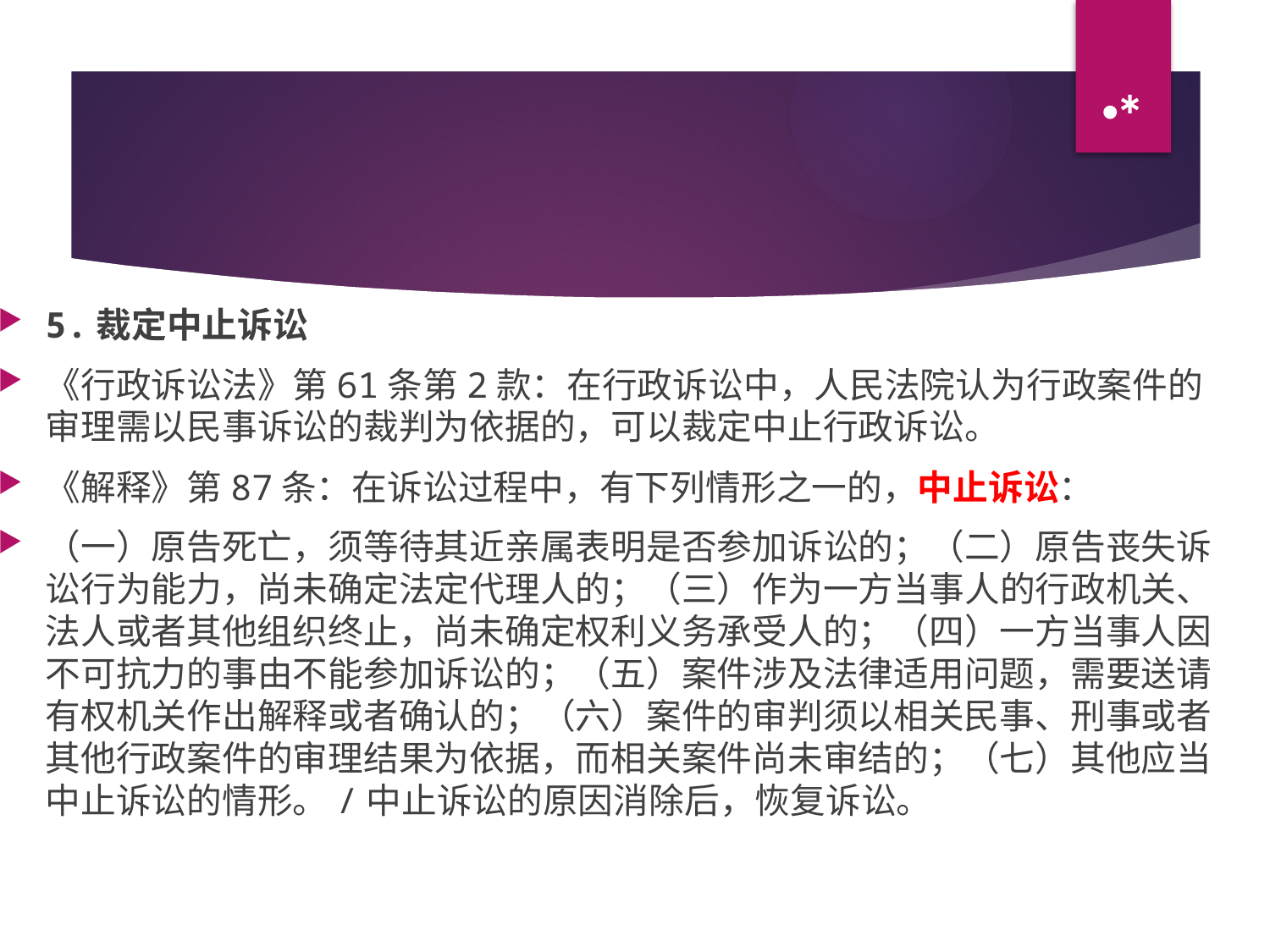

*
#
5.裁定中止诉讼
《行政诉讼法》第61条第2款：在行政诉讼中，人民法院认为行政案件的审理需以民事诉讼的裁判为依据的，可以裁定中止行政诉讼。
《解释》第87条：在诉讼过程中，有下列情形之一的，中止诉讼：
（一）原告死亡，须等待其近亲属表明是否参加诉讼的；（二）原告丧失诉讼行为能力，尚未确定法定代理人的；（三）作为一方当事人的行政机关、法人或者其他组织终止，尚未确定权利义务承受人的；（四）一方当事人因不可抗力的事由不能参加诉讼的；（五）案件涉及法律适用问题，需要送请有权机关作出解释或者确认的；（六）案件的审判须以相关民事、刑事或者其他行政案件的审理结果为依据，而相关案件尚未审结的；（七）其他应当中止诉讼的情形。/中止诉讼的原因消除后，恢复诉讼。